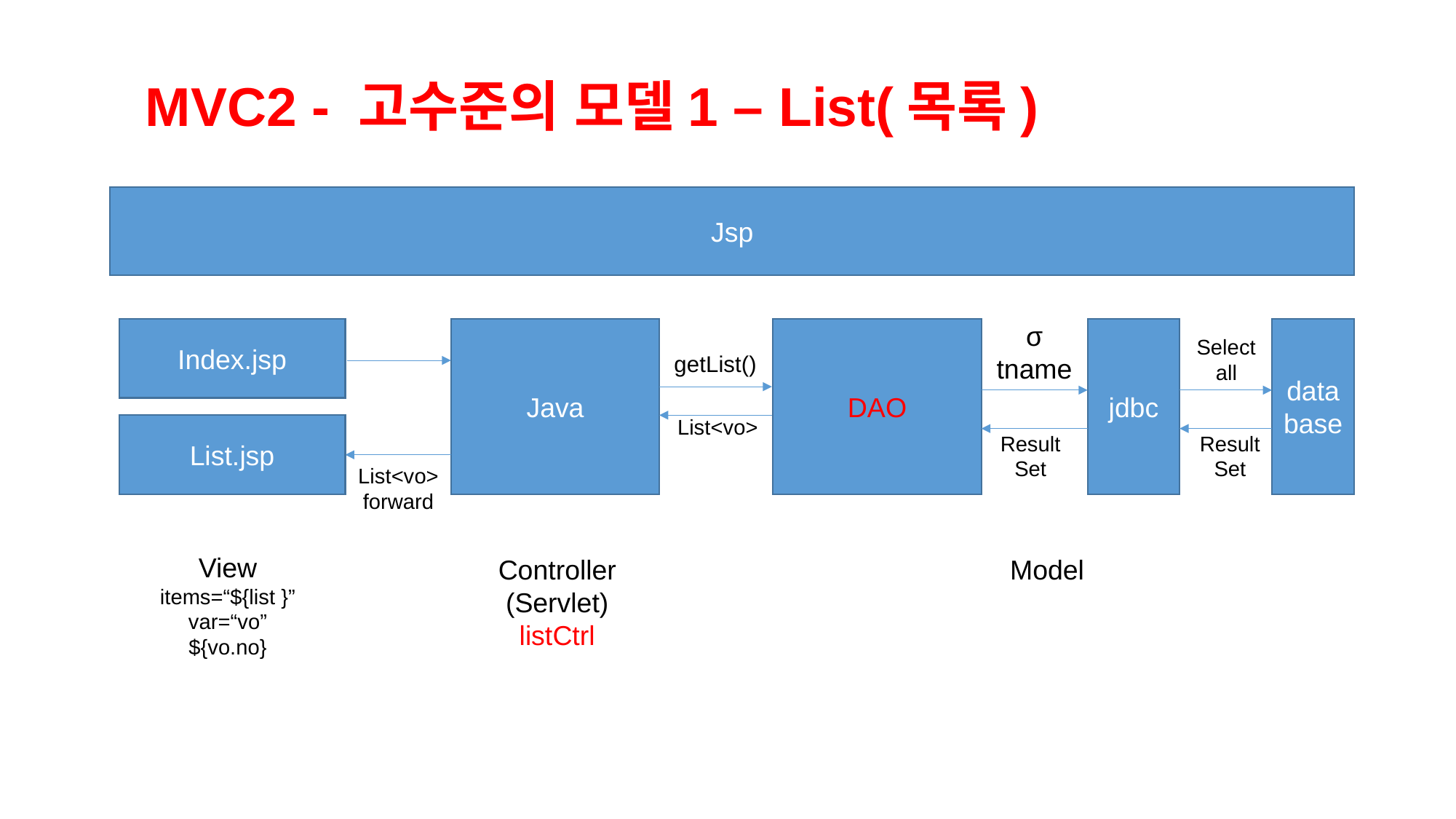

MVC2 - 고수준의 모델1 – List(목록)
Jsp
σ
tname
Index.jsp
Java
DAO
jdbc
database
Select
all
getList()
List<vo>
List.jsp
Result
Set
Result
Set
List<vo>
forward
View
items=“${list }”
var=“vo”
${vo.no}
Controller
(Servlet)
listCtrl
Model